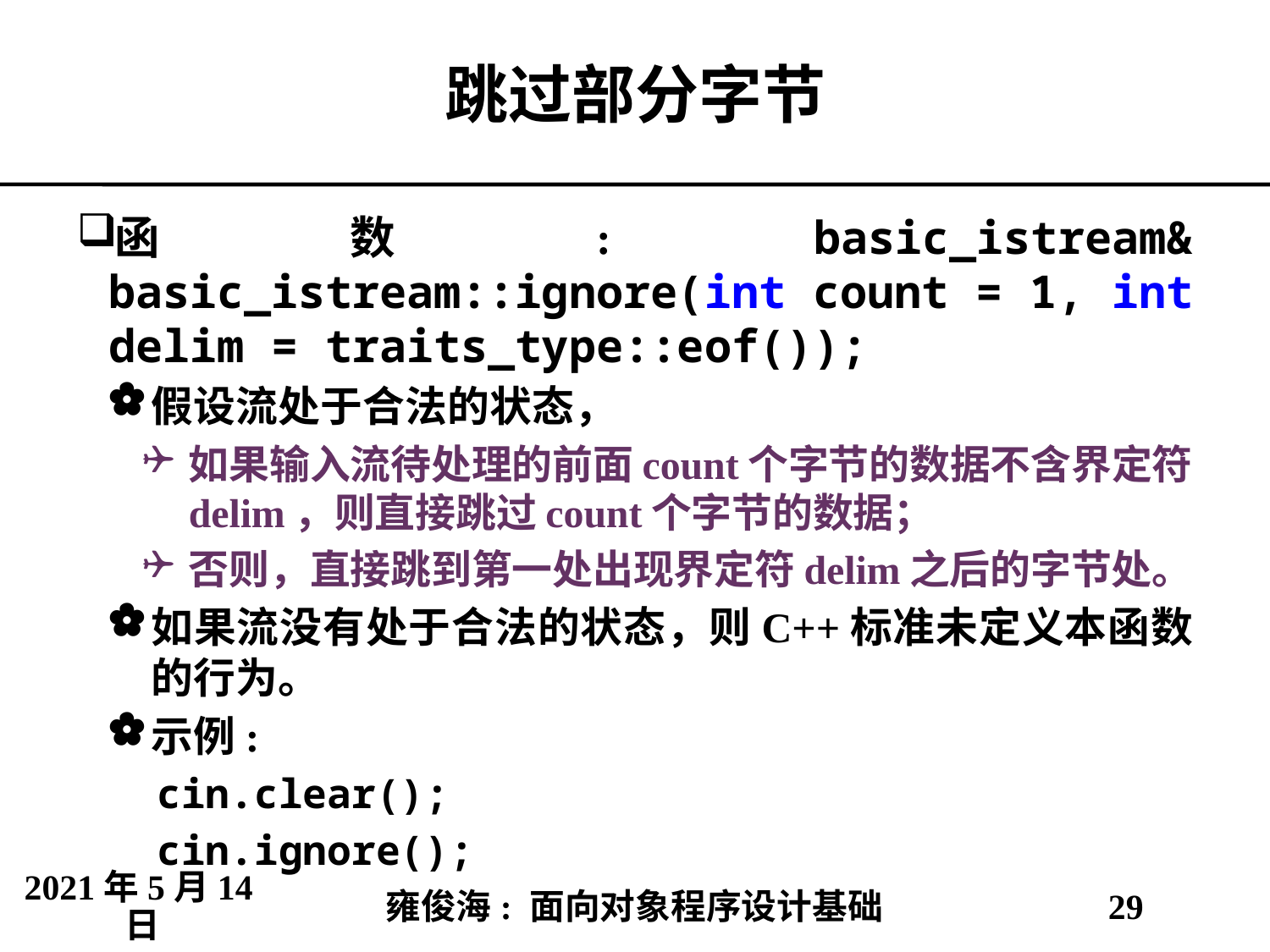

# 跳过部分字节

函数: basic_istream& basic_istream::ignore(int count = 1, int delim = traits_type::eof());
假设流处于合法的状态，
如果输入流待处理的前面count个字节的数据不含界定符delim，则直接跳过count个字节的数据；
否则，直接跳到第一处出现界定符delim之后的字节处。
如果流没有处于合法的状态，则C++标准未定义本函数的行为。
示例:
cin.clear();
cin.ignore();
2021年5月14日
雍俊海: 面向对象程序设计基础
29